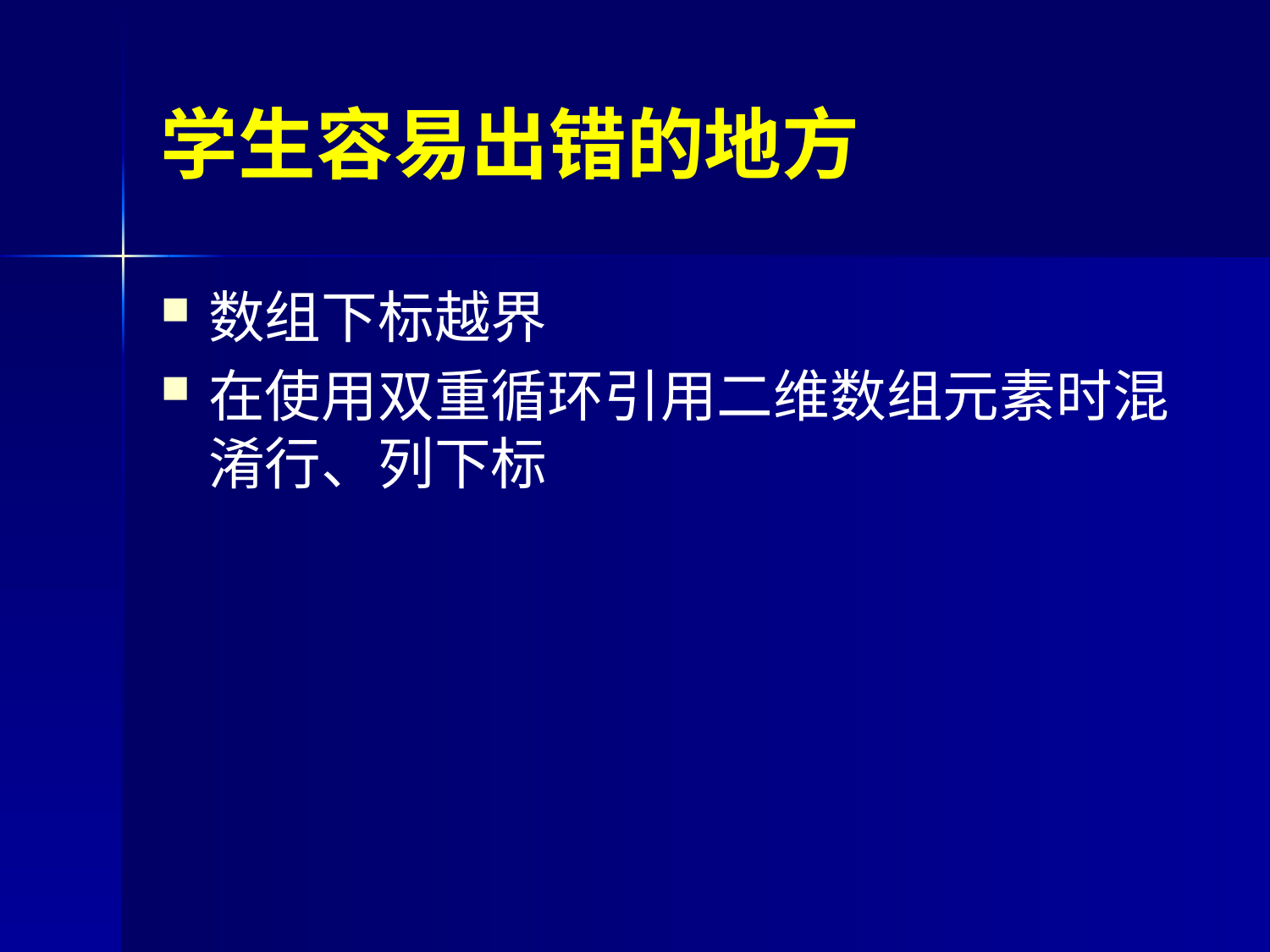

# 学生容易出错的地方
数组下标越界
在使用双重循环引用二维数组元素时混淆行、列下标